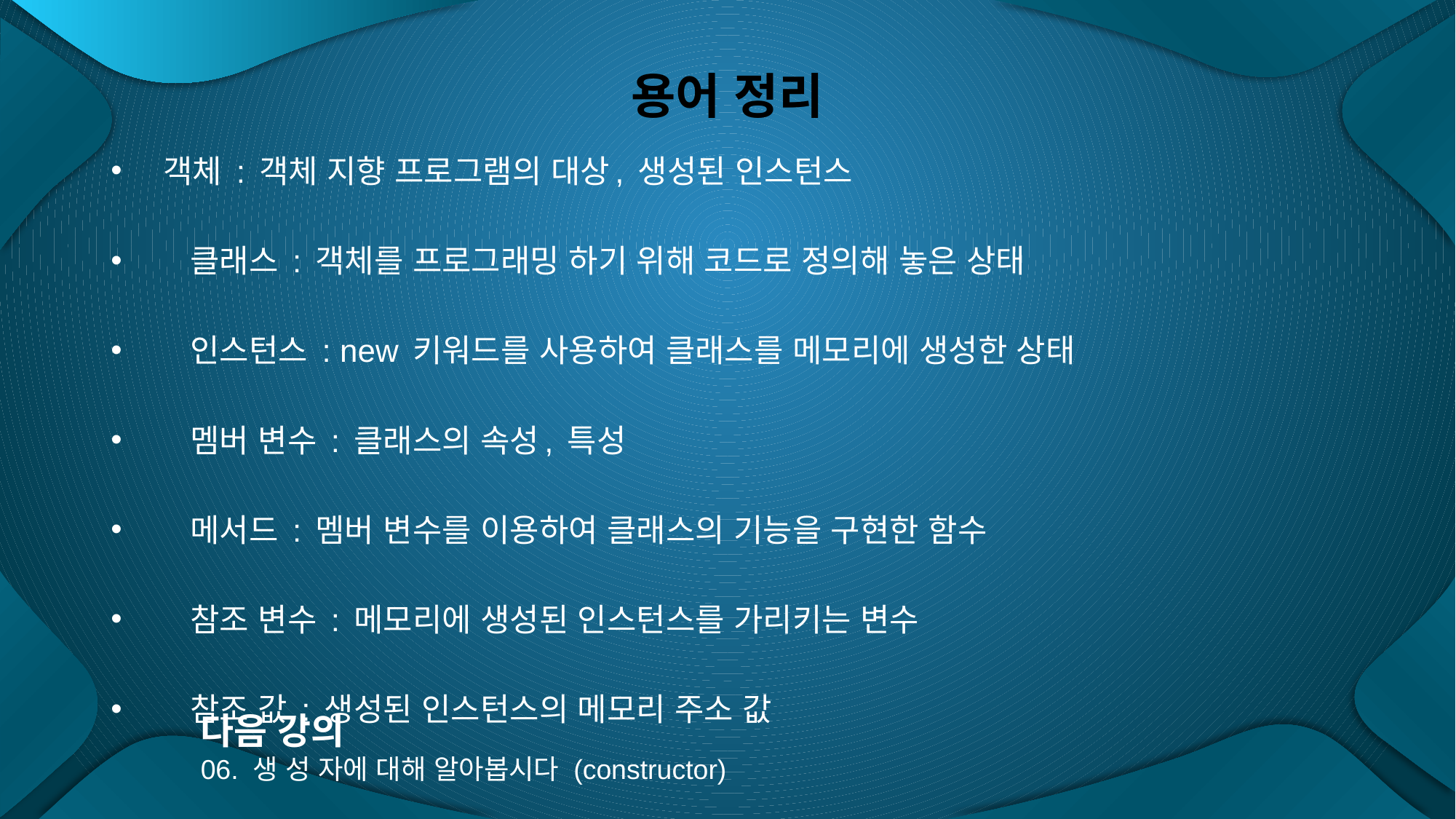

# 용어 정리
 객체 : 객체 지향 프로그램의 대상, 생성된 인스턴스

    클래스 : 객체를 프로그래밍 하기 위해 코드로 정의해 놓은 상태

    인스턴스 : new 키워드를 사용하여 클래스를 메모리에 생성한 상태

    멤버 변수 : 클래스의 속성, 특성

    메서드 : 멤버 변수를 이용하여 클래스의 기능을 구현한 함수

    참조 변수 : 메모리에 생성된 인스턴스를 가리키는 변수

    참조 값 : 생성된 인스턴스의 메모리 주소 값
다음 강의
06. 생 성 자에 대해 알아봅시다 (constructor)